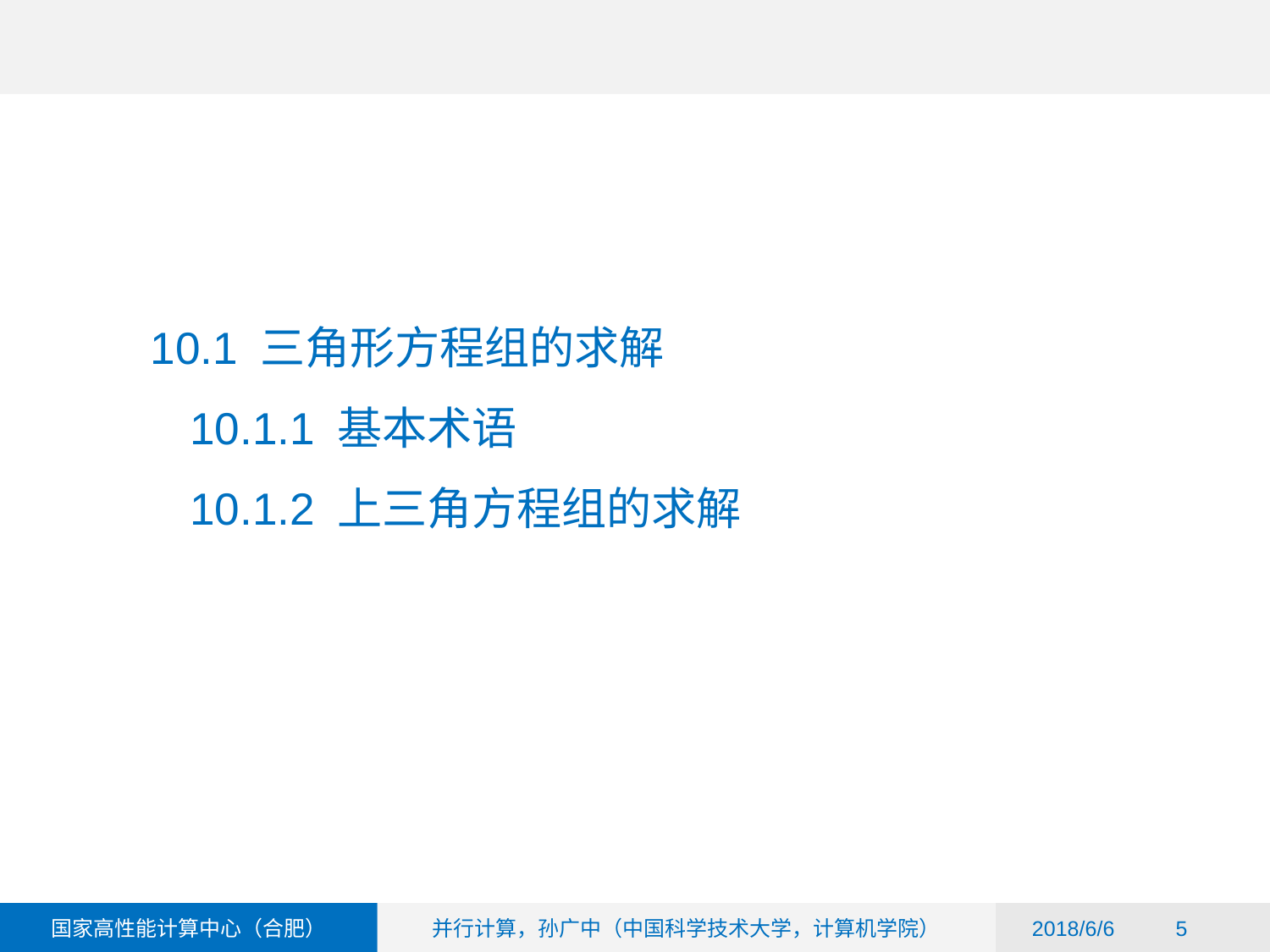

# 10.1 三角形方程组的求解 10.1.1 基本术语 10.1.2 上三角方程组的求解
2018/6/6
5